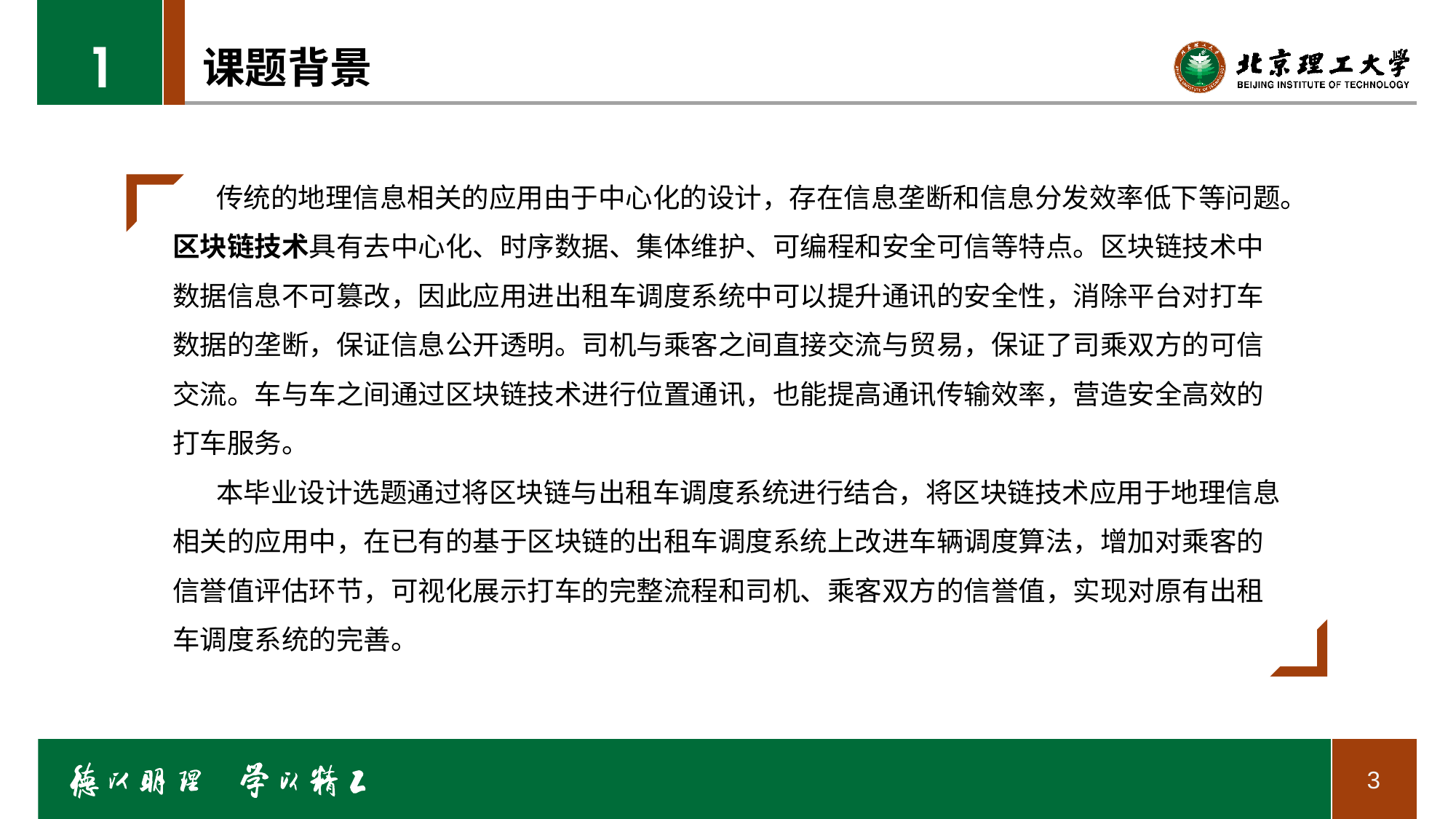

1
# 课题背景
      传统的地理信息相关的应用由于中心化的设计，存在信息垄断和信息分发效率低下等问题。区块链技术具有去中心化、时序数据、集体维护、可编程和安全可信等特点。区块链技术中数据信息不可篡改，因此应用进出租车调度系统中可以提升通讯的安全性，消除平台对打车数据的垄断，保证信息公开透明。司机与乘客之间直接交流与贸易，保证了司乘双方的可信交流。车与车之间通过区块链技术进行位置通讯，也能提高通讯传输效率，营造安全高效的打车服务。
      本毕业设计选题通过将区块链与出租车调度系统进行结合，将区块链技术应用于地理信息相关的应用中，在已有的基于区块链的出租车调度系统上改进车辆调度算法，增加对乘客的信誉值评估环节，可视化展示打车的完整流程和司机、乘客双方的信誉值，实现对原有出租车调度系统的完善。